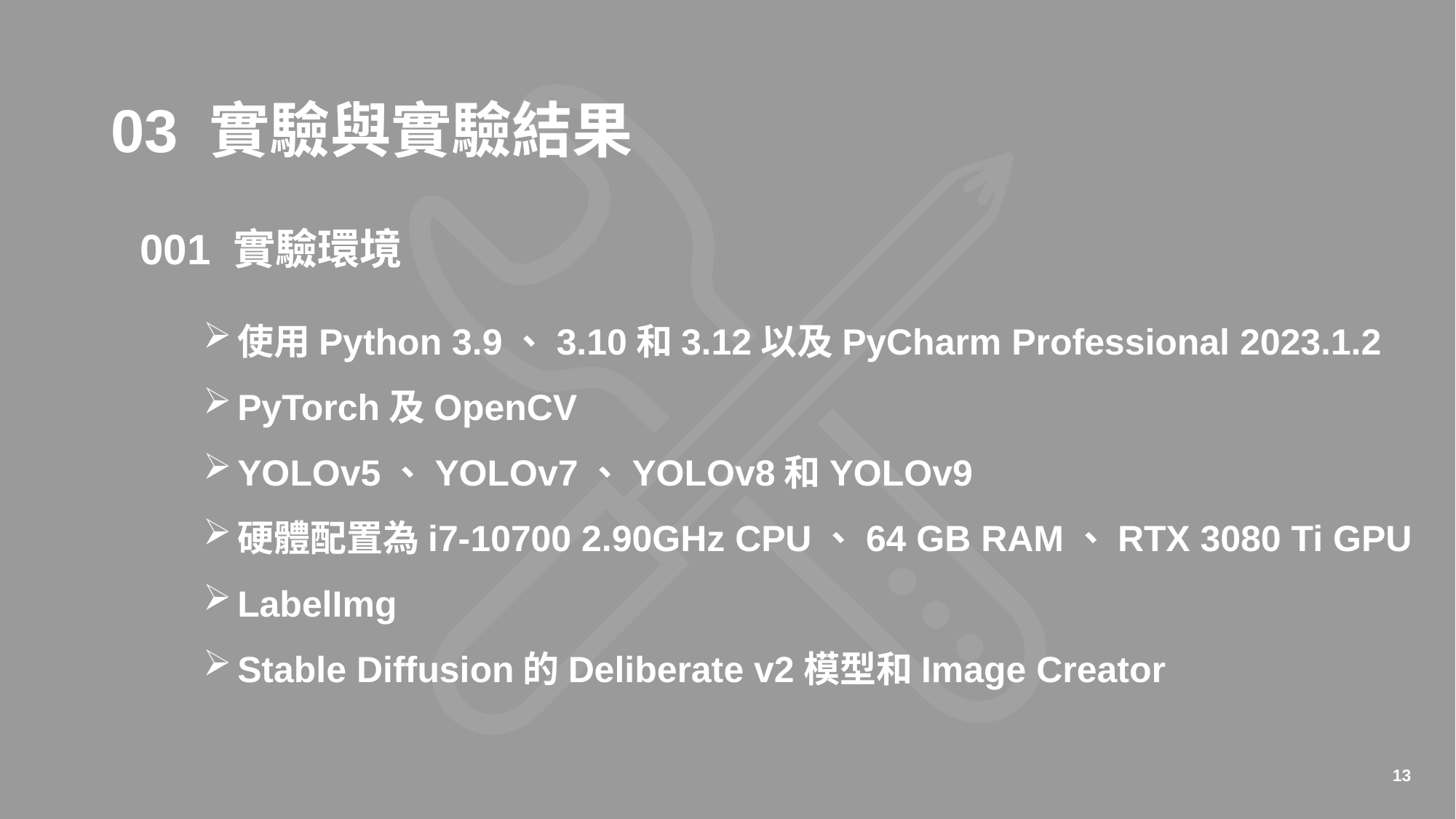

03 實驗與實驗結果
001 實驗環境
使用Python 3.9、3.10和3.12以及PyCharm Professional 2023.1.2
PyTorch及OpenCV
YOLOv5、YOLOv7、YOLOv8和YOLOv9
硬體配置為i7-10700 2.90GHz CPU、64 GB RAM、RTX 3080 Ti GPU
LabelImg
Stable Diffusion的Deliberate v2模型和Image Creator
13